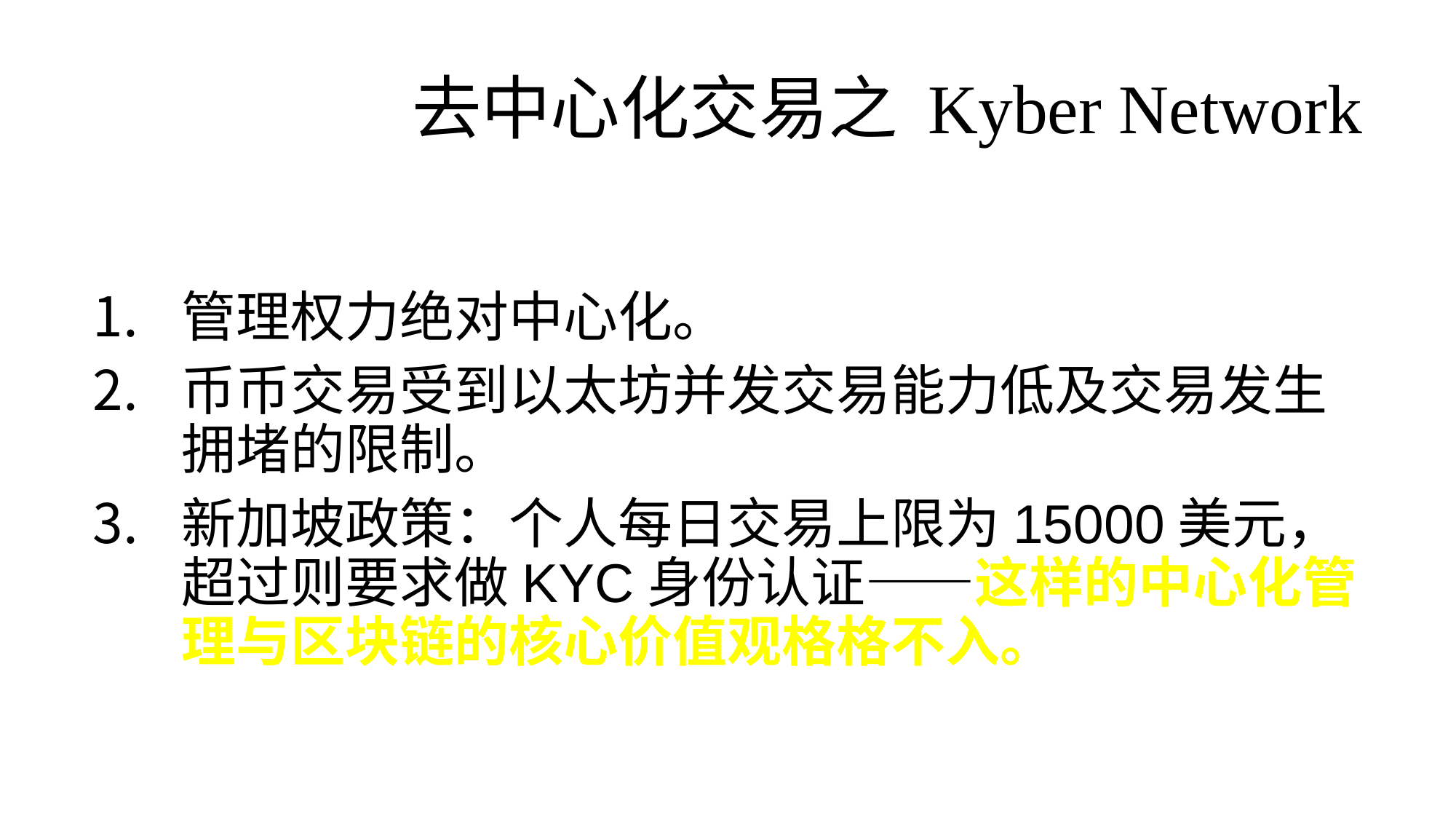

# 去中心化交易之 Kyber Network
问题：
管理权力绝对中心化。
币币交易受到以太坊并发交易能力低及交易发生拥堵的限制。
新加坡政策：个人每日交易上限为15000美元，超过则要求做KYC身份认证——这样的中心化管理与区块链的核心价值观格格不入。